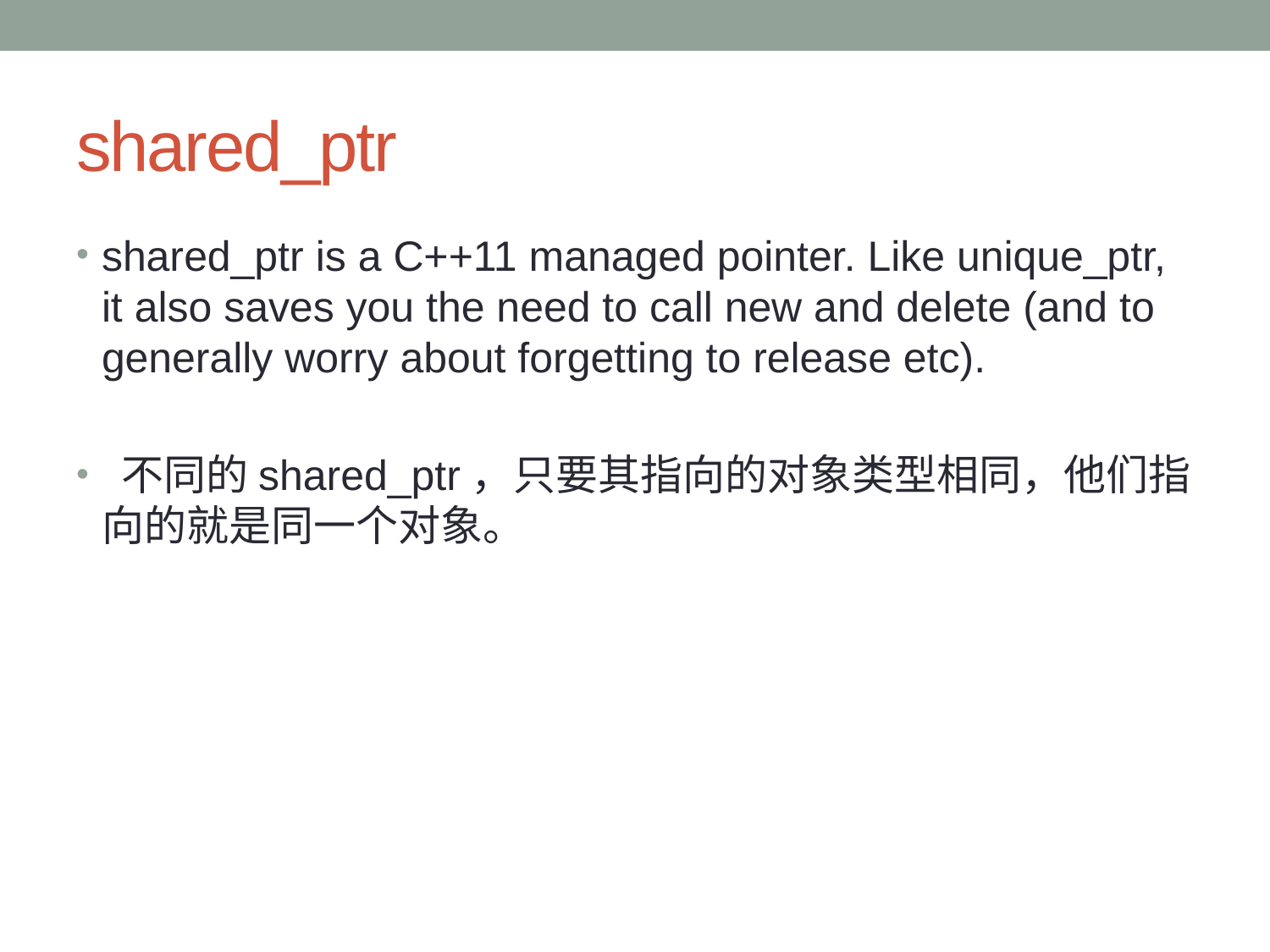

# shared_ptr
shared_ptr is a C++11 managed pointer. Like unique_ptr, it also saves you the need to call new and delete (and to generally worry about forgetting to release etc).

 不同的shared_ptr，只要其指向的对象类型相同，他们指向的就是同一个对象。